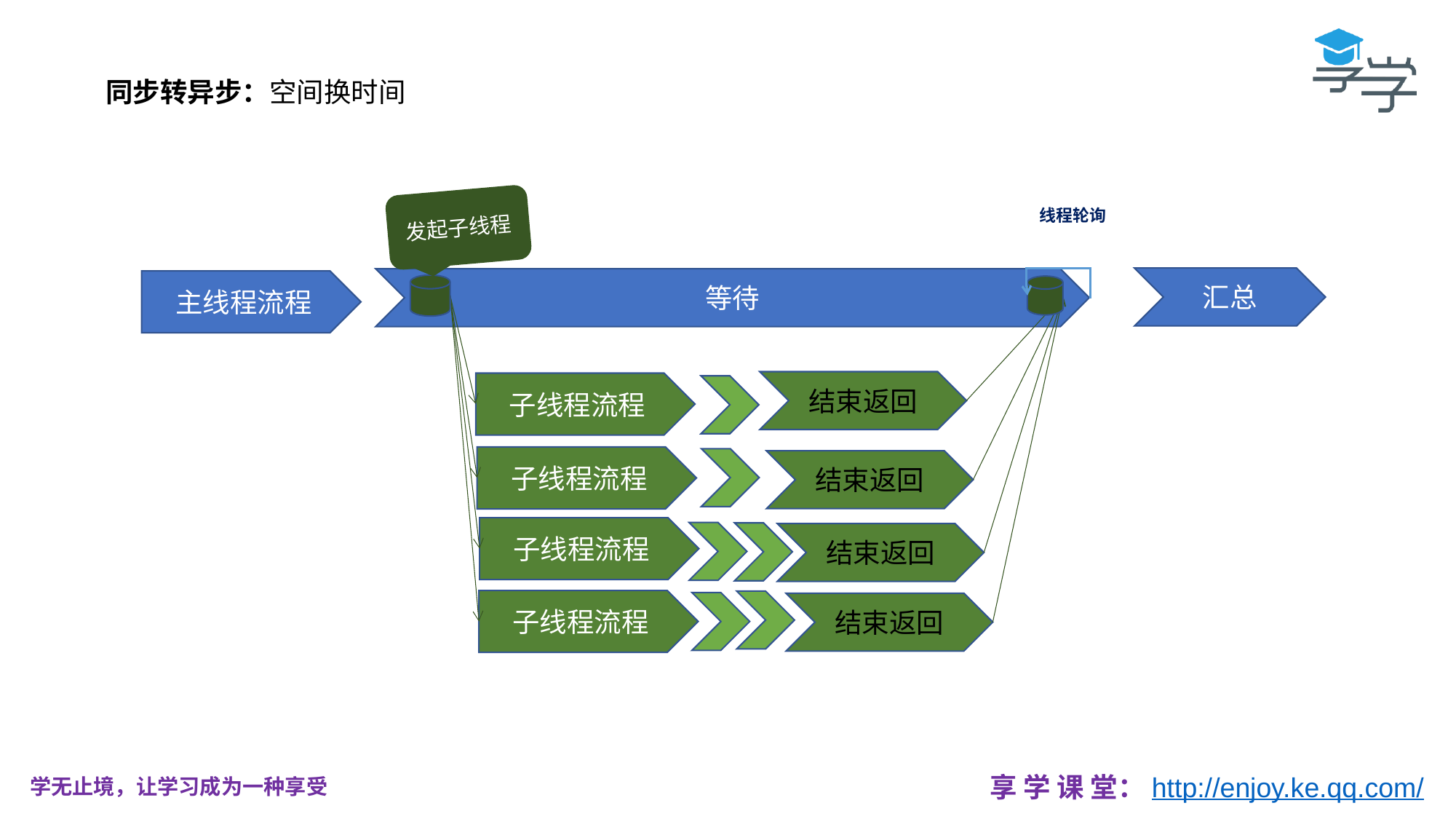

同步转异步：空间换时间
发起子线程
线程轮询
汇总
等待
主线程流程

结束返回
子线程流程

子线程流程

结束返回
子线程流程

结束返回
子线程流程

结束返回